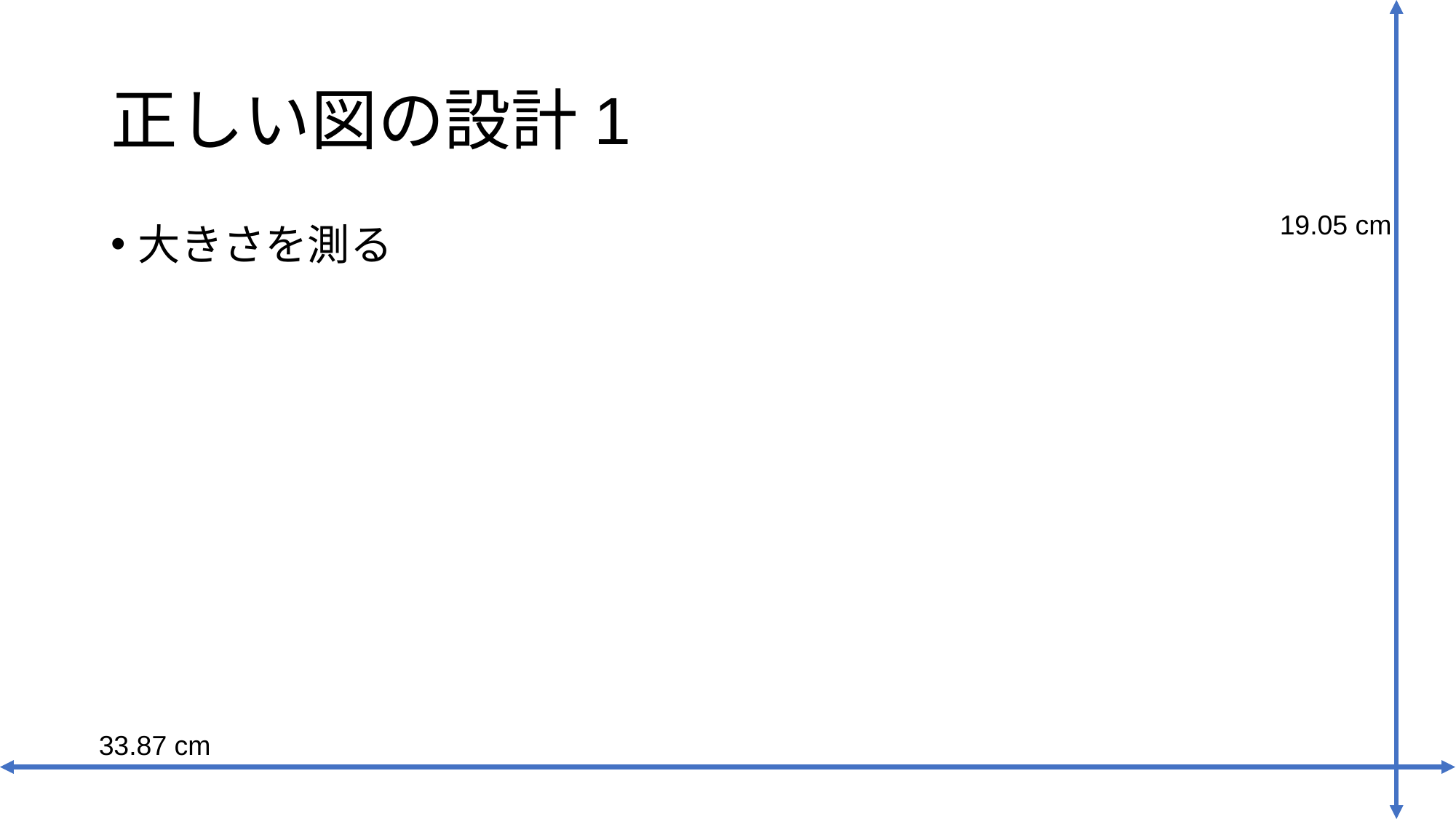

# 正しい図の設計1
19.05 cm
大きさを測る
33.87 cm